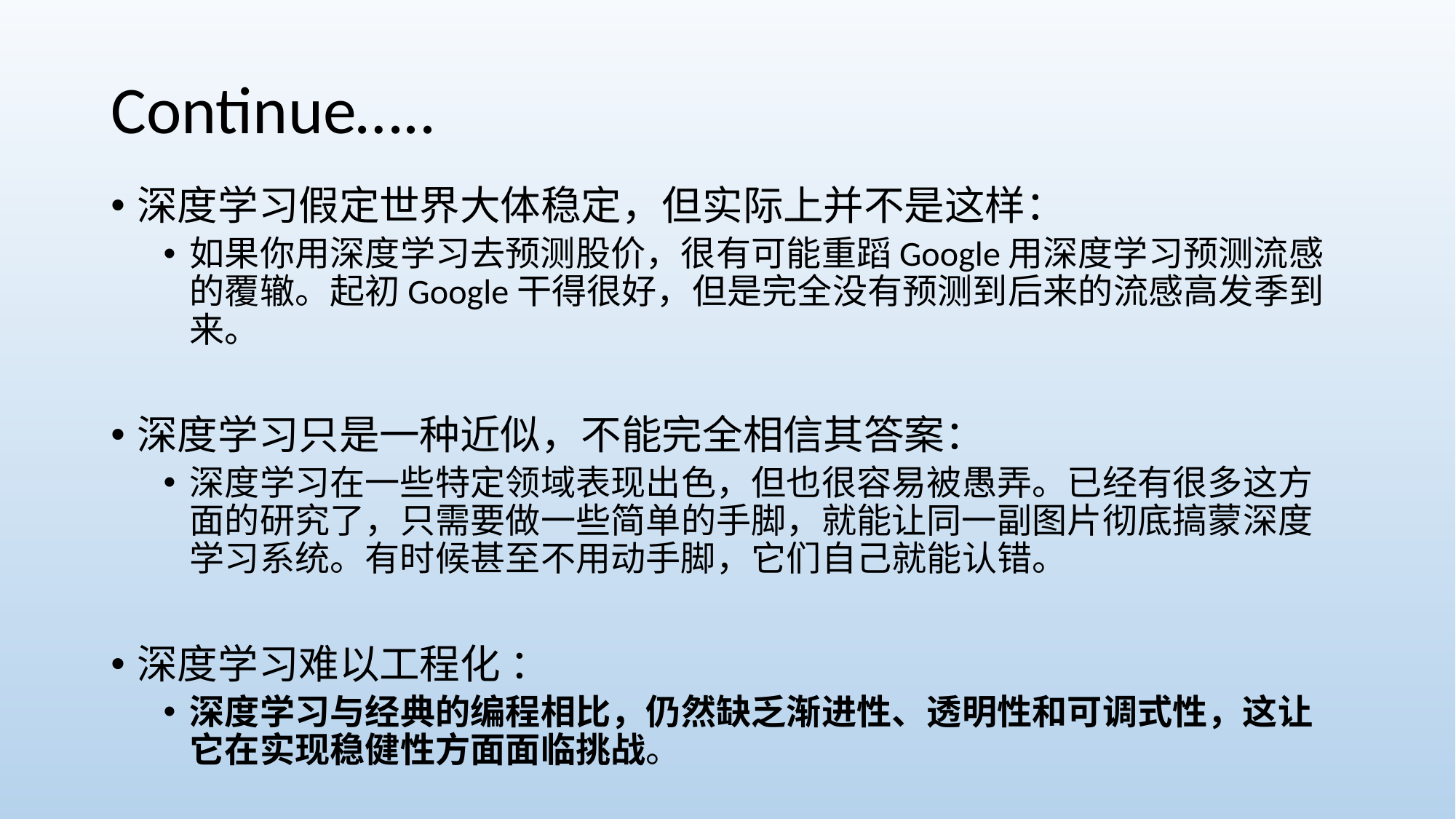

# Continue…..
深度学习假定世界大体稳定，但实际上并不是这样：
如果你用深度学习去预测股价，很有可能重蹈Google用深度学习预测流感的覆辙。起初Google干得很好，但是完全没有预测到后来的流感高发季到来。

深度学习只是一种近似，不能完全相信其答案：
深度学习在一些特定领域表现出色，但也很容易被愚弄。已经有很多这方面的研究了，只需要做一些简单的手脚，就能让同一副图片彻底搞蒙深度学习系统。有时候甚至不用动手脚，它们自己就能认错。

深度学习难以工程化 ：
深度学习与经典的编程相比，仍然缺乏渐进性、透明性和可调式性，这让它在实现稳健性方面面临挑战。